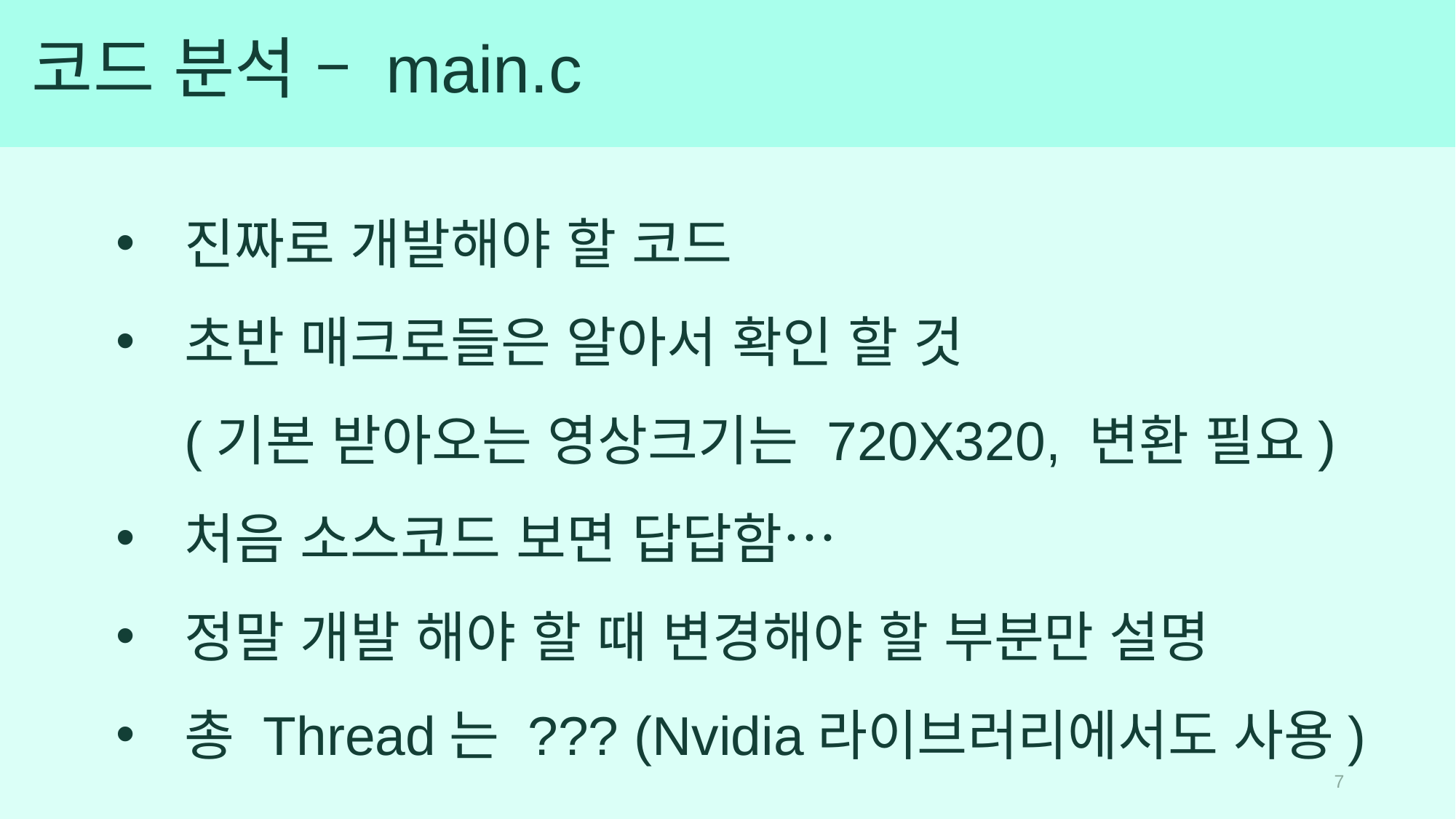

# 코드 분석 – main.c
진짜로 개발해야 할 코드
초반 매크로들은 알아서 확인 할 것
(기본 받아오는 영상크기는 720X320, 변환 필요)
처음 소스코드 보면 답답함…
정말 개발 해야 할 때 변경해야 할 부분만 설명
총 Thread는 ??? (Nvidia라이브러리에서도 사용)
7